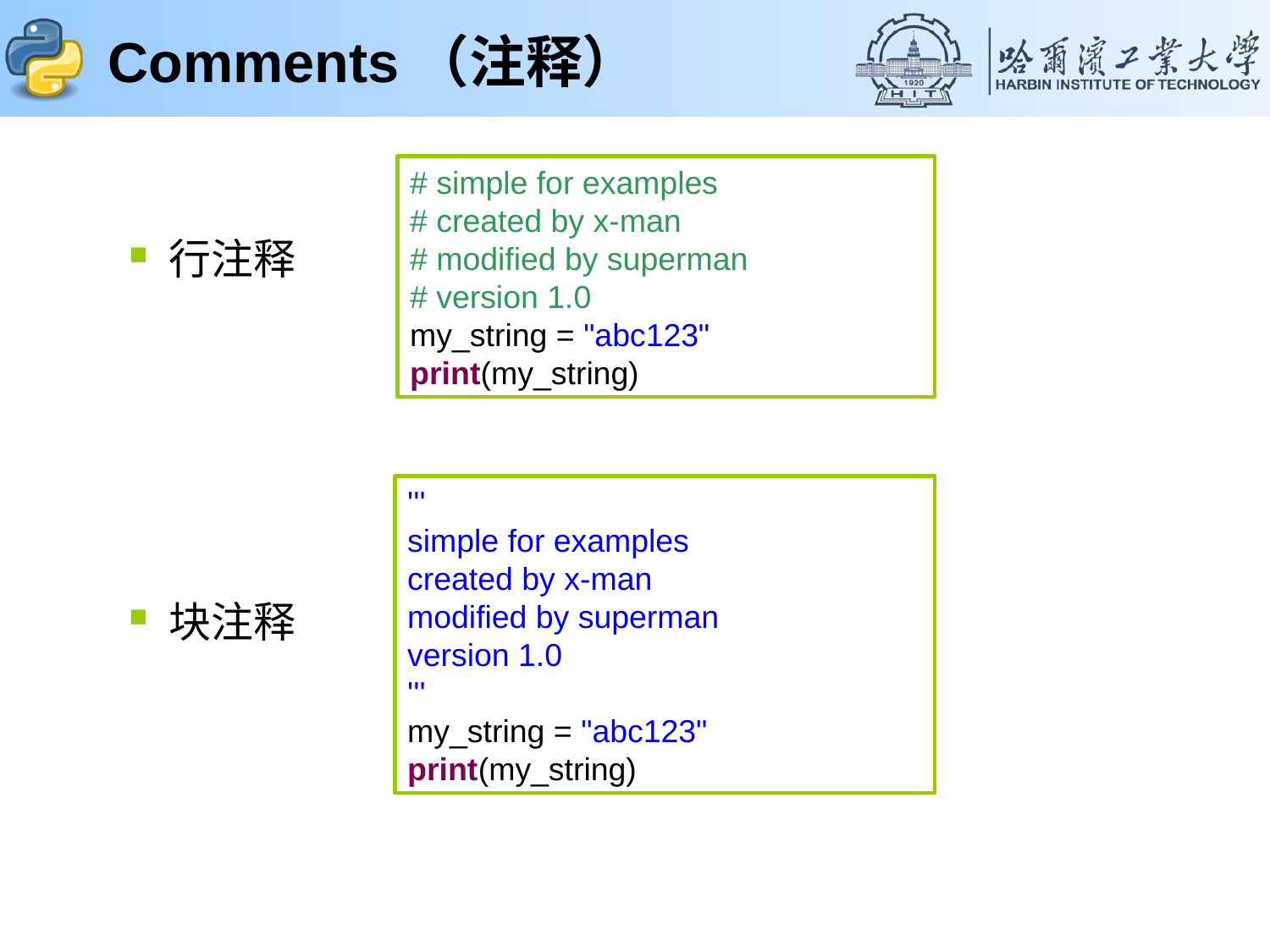

# Comments（注释）
# simple for examples
# created by x-man
# modified by superman
# version 1.0
my_string = "abc123"
print(my_string)

行注释

块注释
'''
simple for examples
created by x-man
modified by superman
version 1.0
'''
my_string = "abc123"
print(my_string)